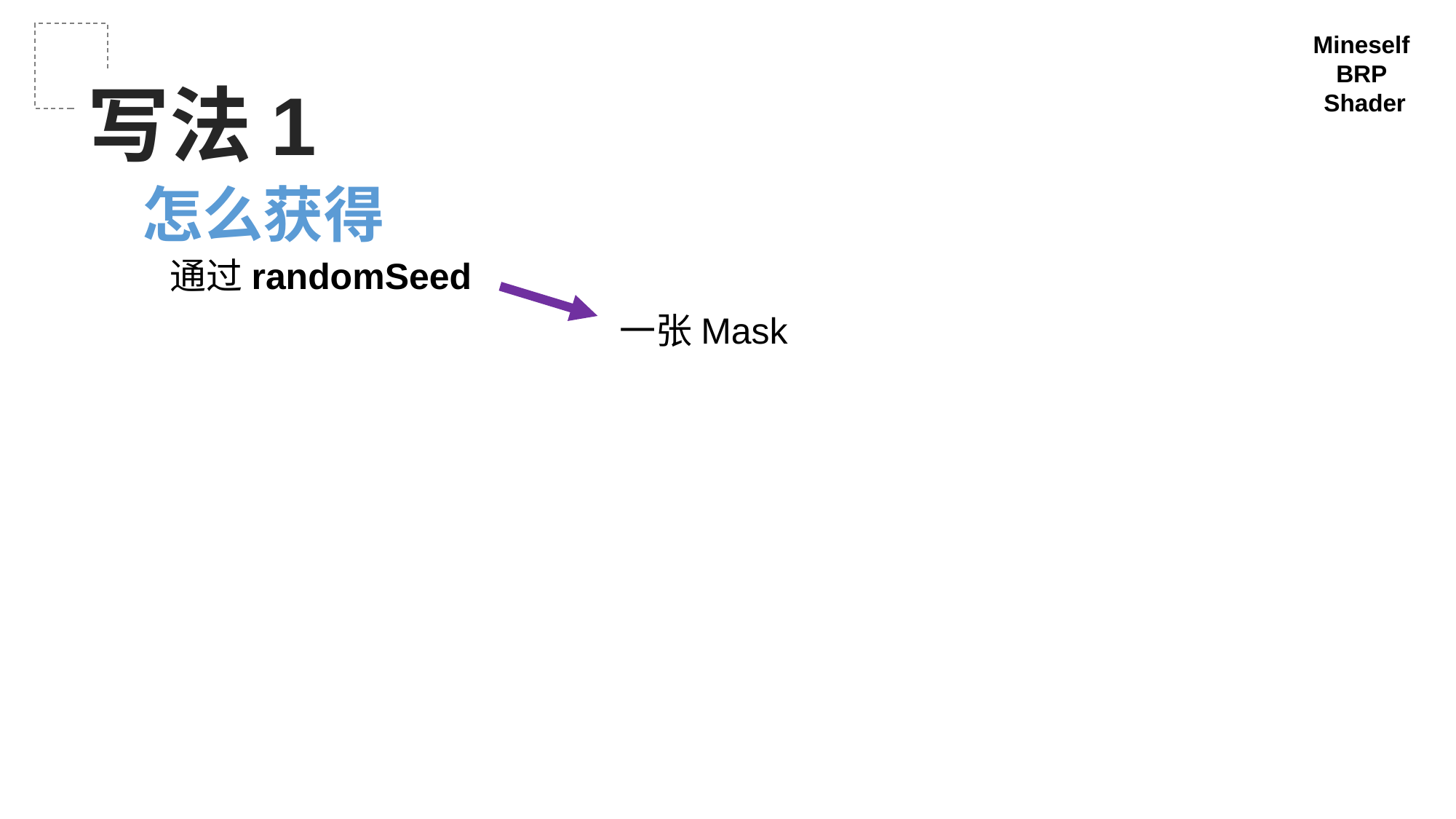

Mineself
BRP
Shader

写法1
怎么获得
通过randomSeed
一张Mask